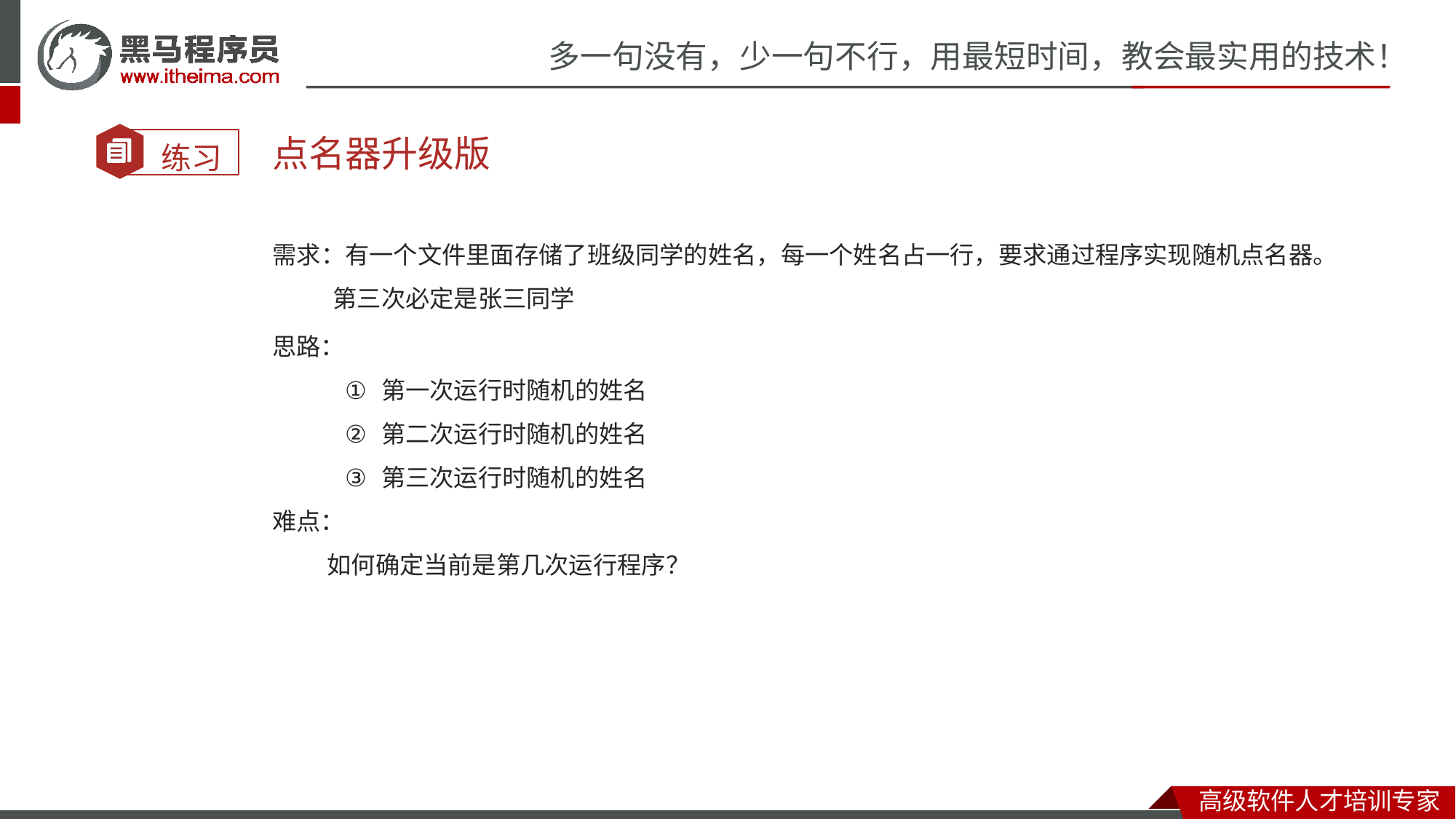

点名器升级版
需求：有一个文件里面存储了班级同学的姓名，每一个姓名占一行，要求通过程序实现随机点名器。
          第三次必定是张三同学
思路：
第一次运行时随机的姓名
第二次运行时随机的姓名
第三次运行时随机的姓名
难点：
         如何确定当前是第几次运行程序？